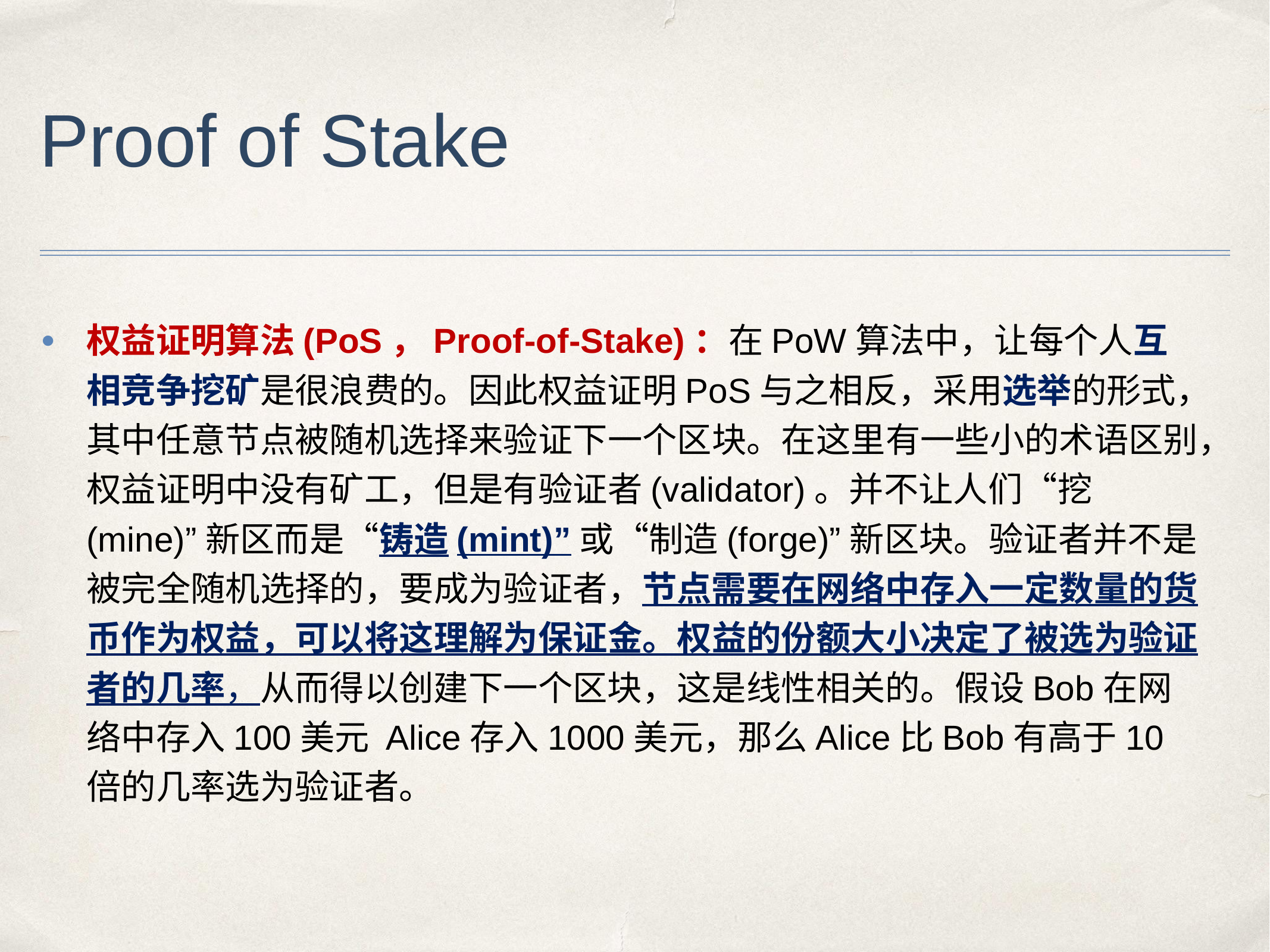

# Proof of Stake

权益证明算法(PoS，Proof-of-Stake)：在PoW算法中，让每个人互相竞争挖矿是很浪费的。因此权益证明PoS与之相反，采用选举的形式，其中任意节点被随机选择来验证下一个区块。在这里有一些小的术语区别，权益证明中没有矿工，但是有验证者(validator)。并不让人们“挖(mine)”新区而是“铸造(mint)”或“制造(forge)”新区块。验证者并不是被完全随机选择的，要成为验证者，节点需要在网络中存入一定数量的货币作为权益，可以将这理解为保证金。权益的份额大小决定了被选为验证者的几率，从而得以创建下一个区块，这是线性相关的。假设Bob在网络中存入100美元 Alice存入1000美元，那么Alice比Bob有高于10倍的几率选为验证者。